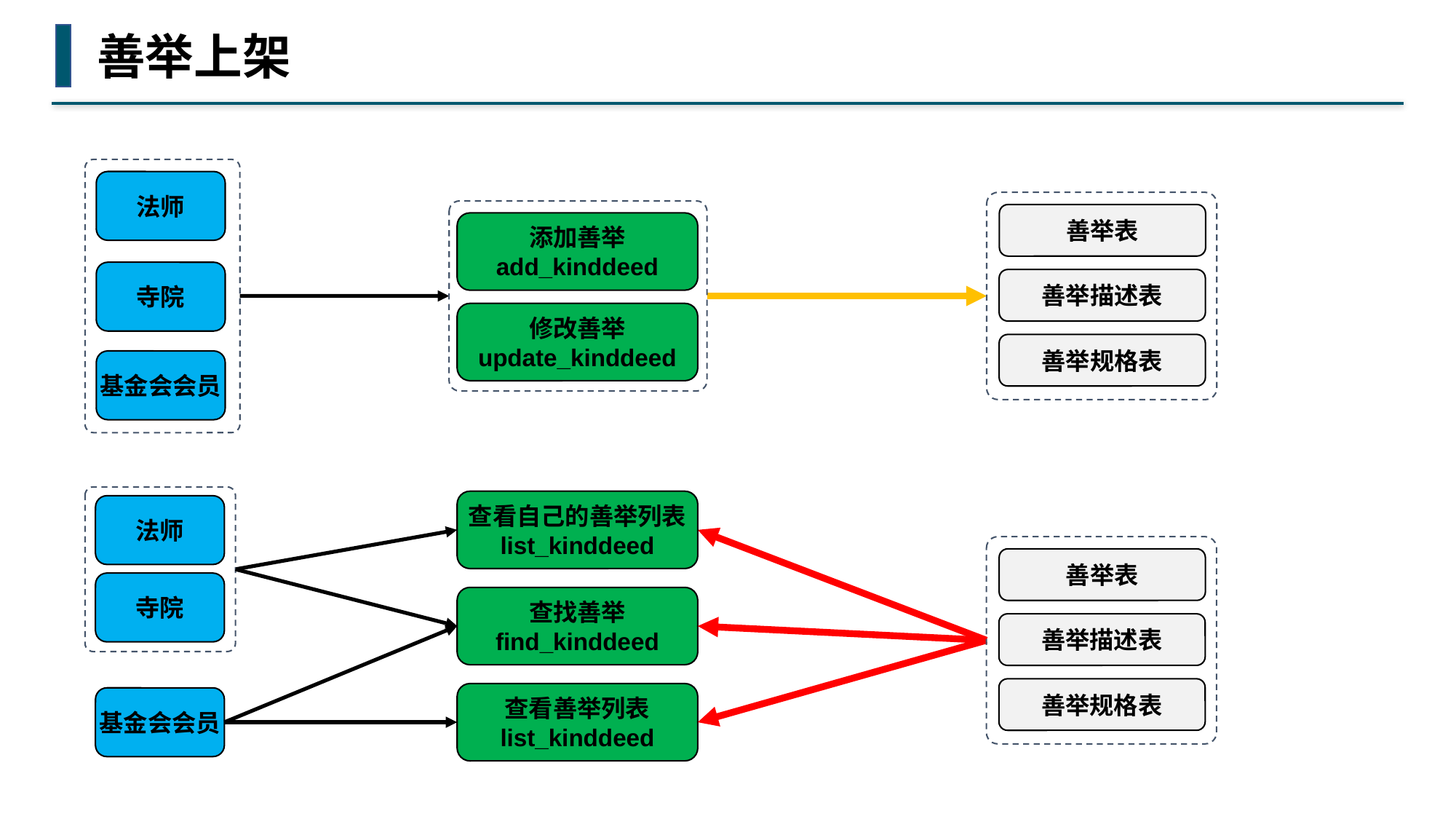

善举上架

法师
寺院
基金会会员

善举表
善举描述表
善举规格表

添加善举
add_kinddeed
修改善举
update_kinddeed

法师
寺院
查看自己的善举列表
list_kinddeed

善举表
善举描述表
善举规格表
查找善举
find_kinddeed
查看善举列表
list_kinddeed
基金会会员